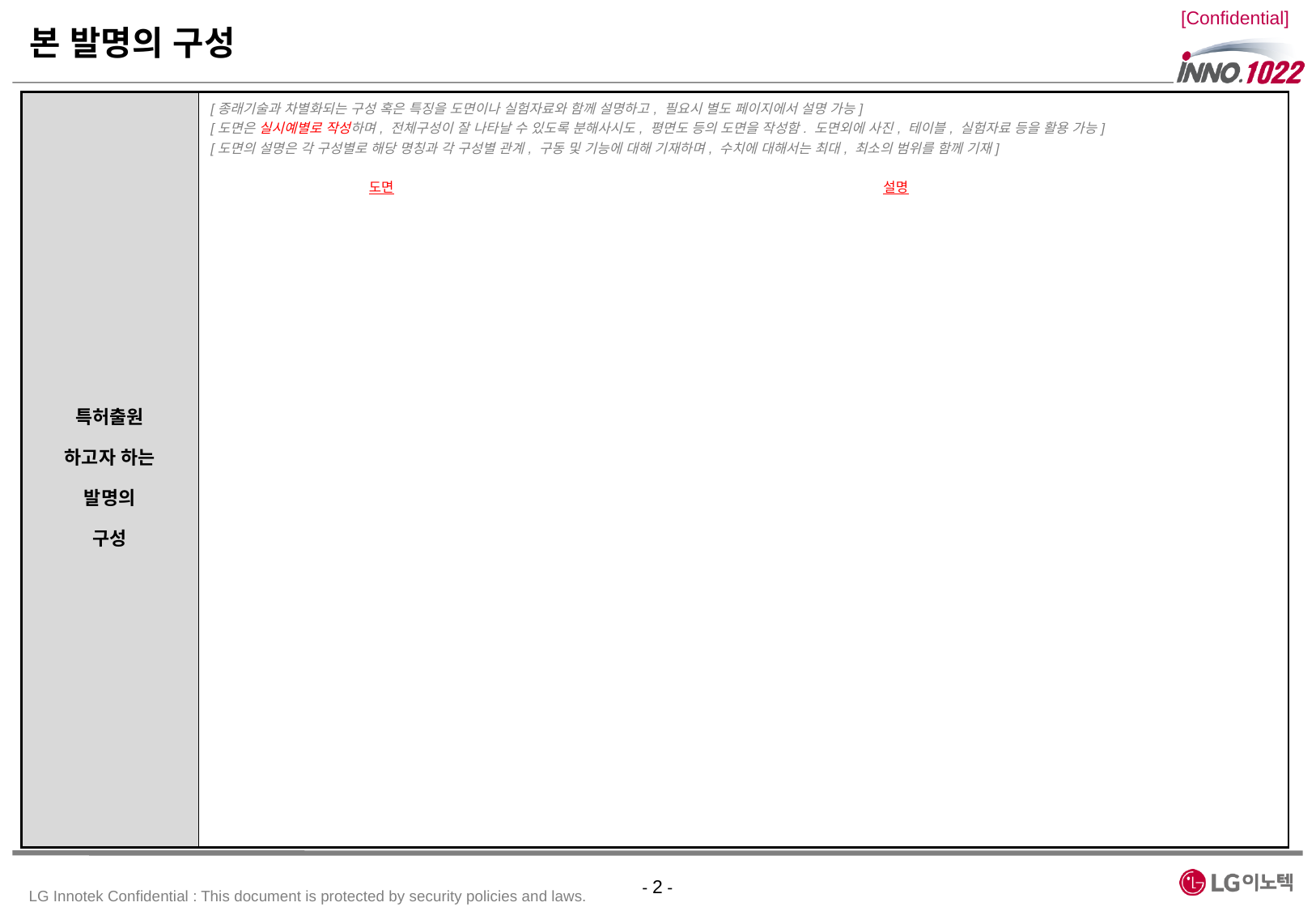

본 발명의 구성

| 특허출원 하고자 하는 발명의 구성 | [종래기술과 차별화되는 구성 혹은 특징을 도면이나 실험자료와 함께 설명하고, 필요시 별도 페이지에서 설명 가능] [도면은 실시예별로 작성하며, 전체구성이 잘 나타날 수 있도록 분해사시도, 평면도 등의 도면을 작성함. 도면외에 사진, 테이블, 실험자료 등을 활용 가능] [도면의 설명은 각 구성별로 해당 명칭과 각 구성별 관계, 구동 및 기능에 대해 기재하며, 수치에 대해서는 최대, 최소의 범위를 함께 기재] |
| --- | --- |
도면
설명
- 2 -